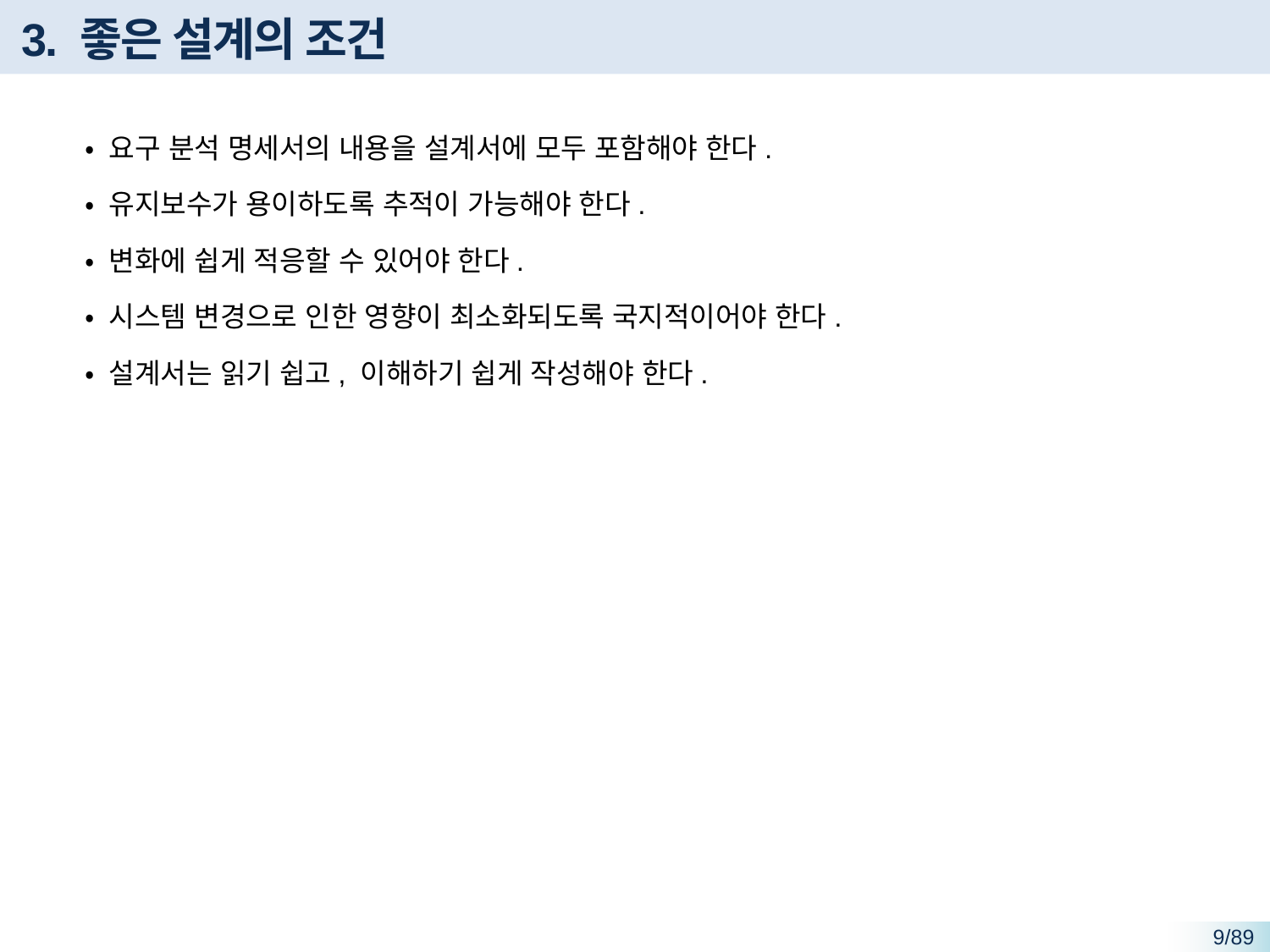

# 3. 좋은 설계의 조건
• 요구 분석 명세서의 내용을 설계서에 모두 포함해야 한다.
• 유지보수가 용이하도록 추적이 가능해야 한다.
• 변화에 쉽게 적응할 수 있어야 한다.
• 시스템 변경으로 인한 영향이 최소화되도록 국지적이어야 한다.
• 설계서는 읽기 쉽고, 이해하기 쉽게 작성해야 한다.